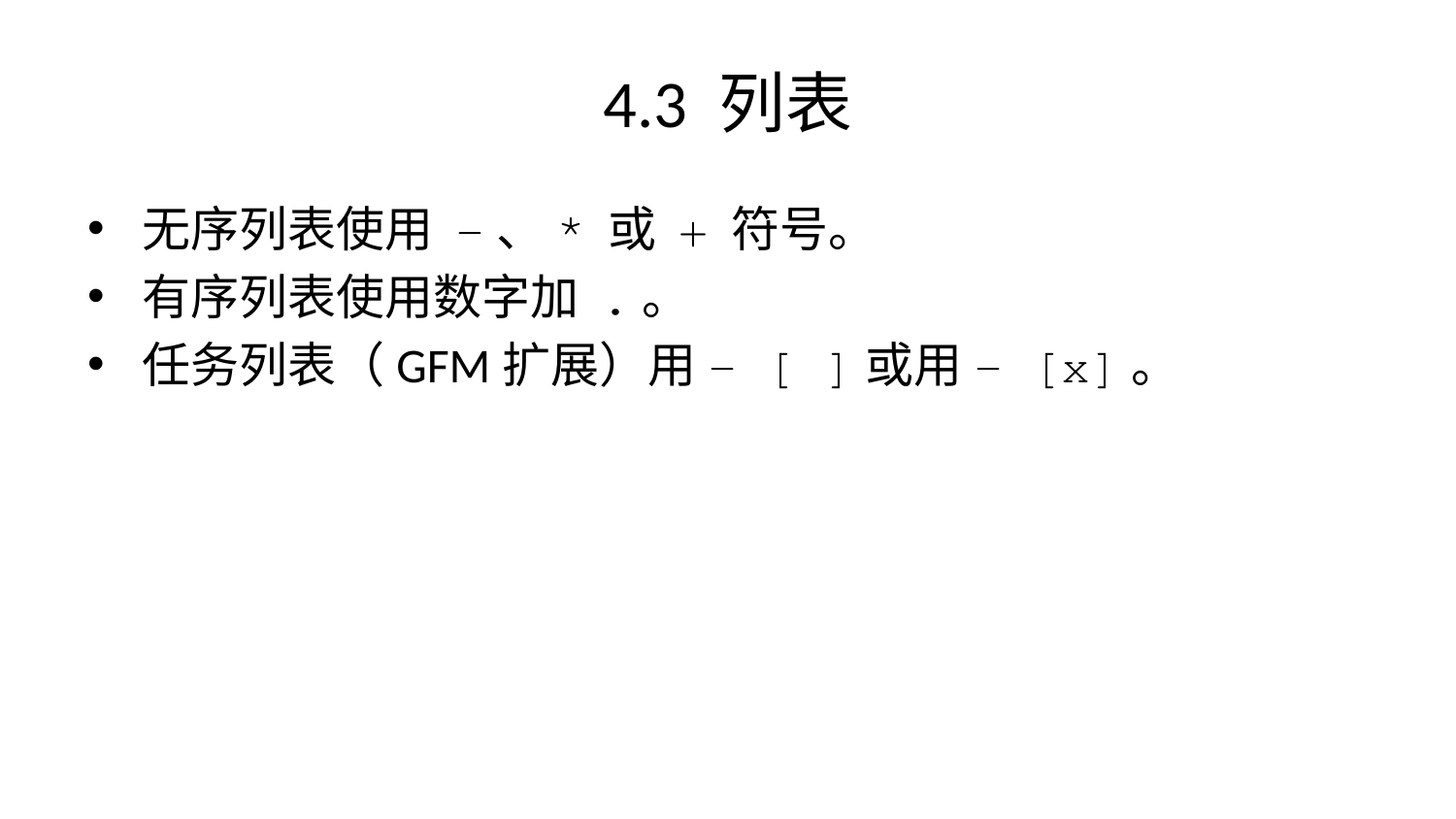

# 4.3 列表
无序列表使用 -、* 或 + 符号。
有序列表使用数字加 .。
任务列表（GFM扩展）用- [ ]或用- [x]。